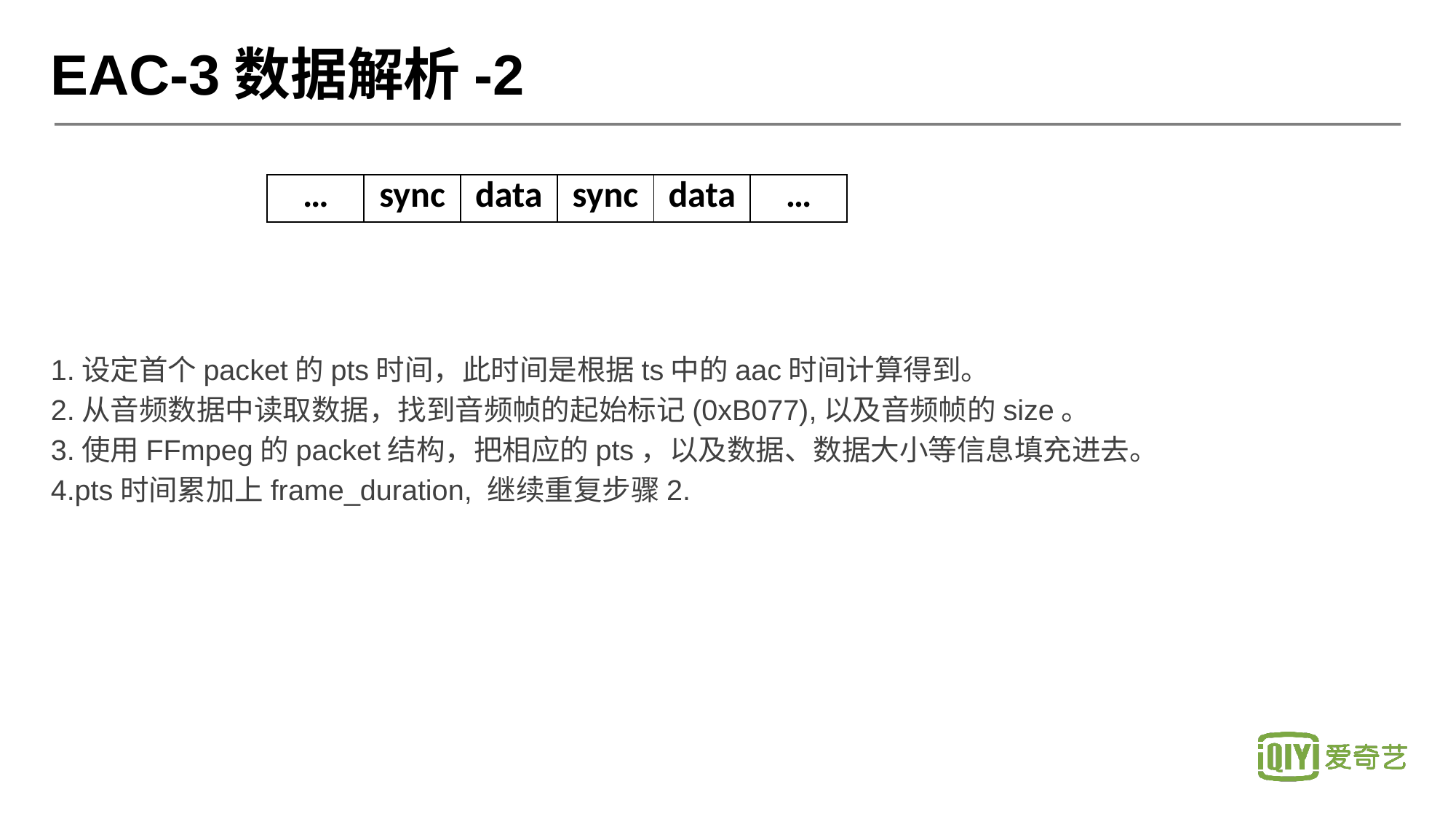

# EAC-3数据解析-2

1.设定首个packet的pts时间，此时间是根据ts中的aac时间计算得到。
2.从音频数据中读取数据，找到音频帧的起始标记(0xB077),以及音频帧的size。
3.使用FFmpeg的packet结构，把相应的pts，以及数据、数据大小等信息填充进去。
4.pts时间累加上frame_duration, 继续重复步骤2.

| … | sync | data | sync | data | … |
| --- | --- | --- | --- | --- | --- |